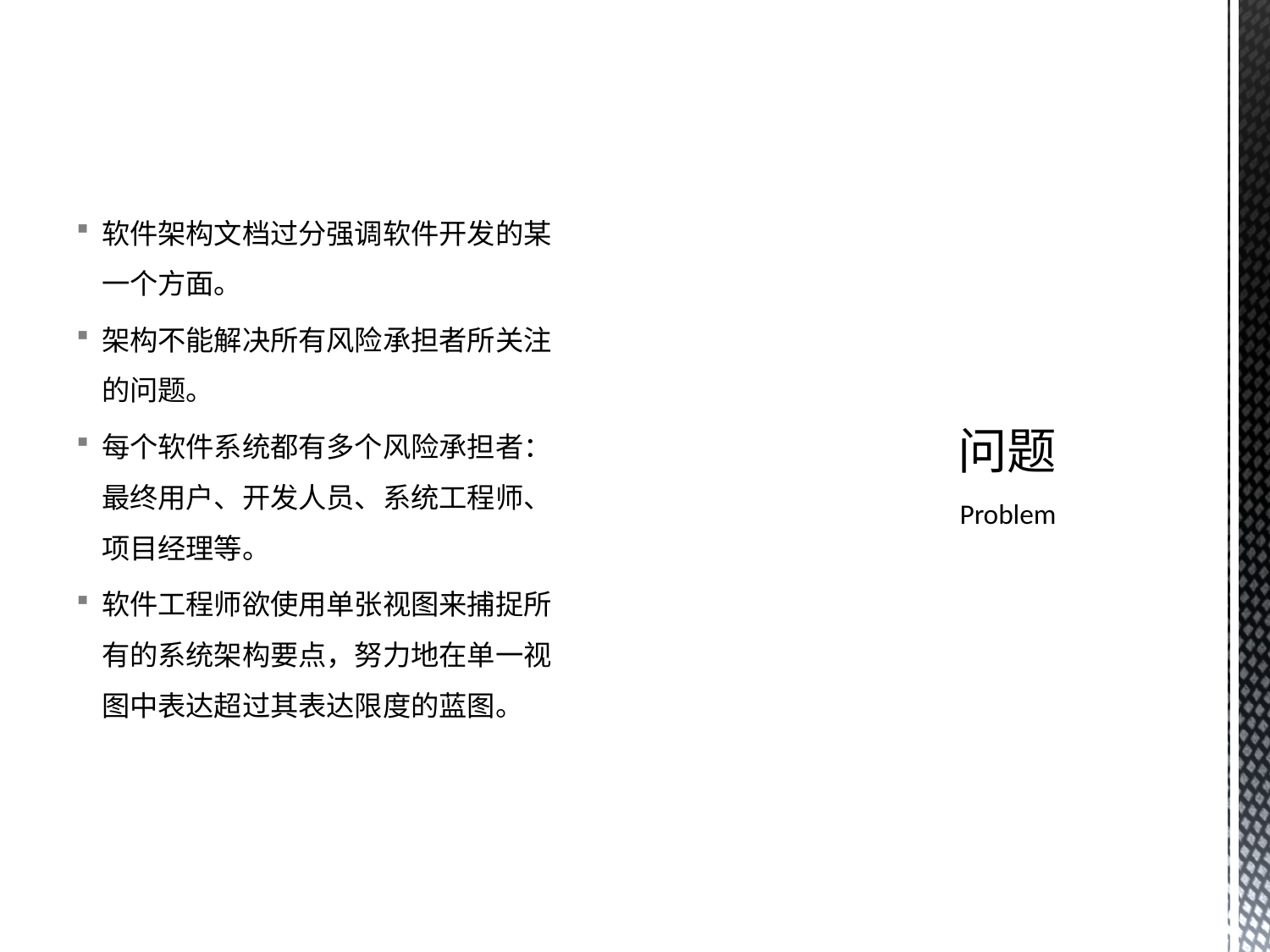

软件架构文档过分强调软件开发的某一个方面。
架构不能解决所有风险承担者所关注的问题。
每个软件系统都有多个风险承担者：最终用户、开发人员、系统工程师、项目经理等。
软件工程师欲使用单张视图来捕捉所有的系统架构要点，努力地在单一视图中表达超过其表达限度的蓝图。
# 问题 Problem